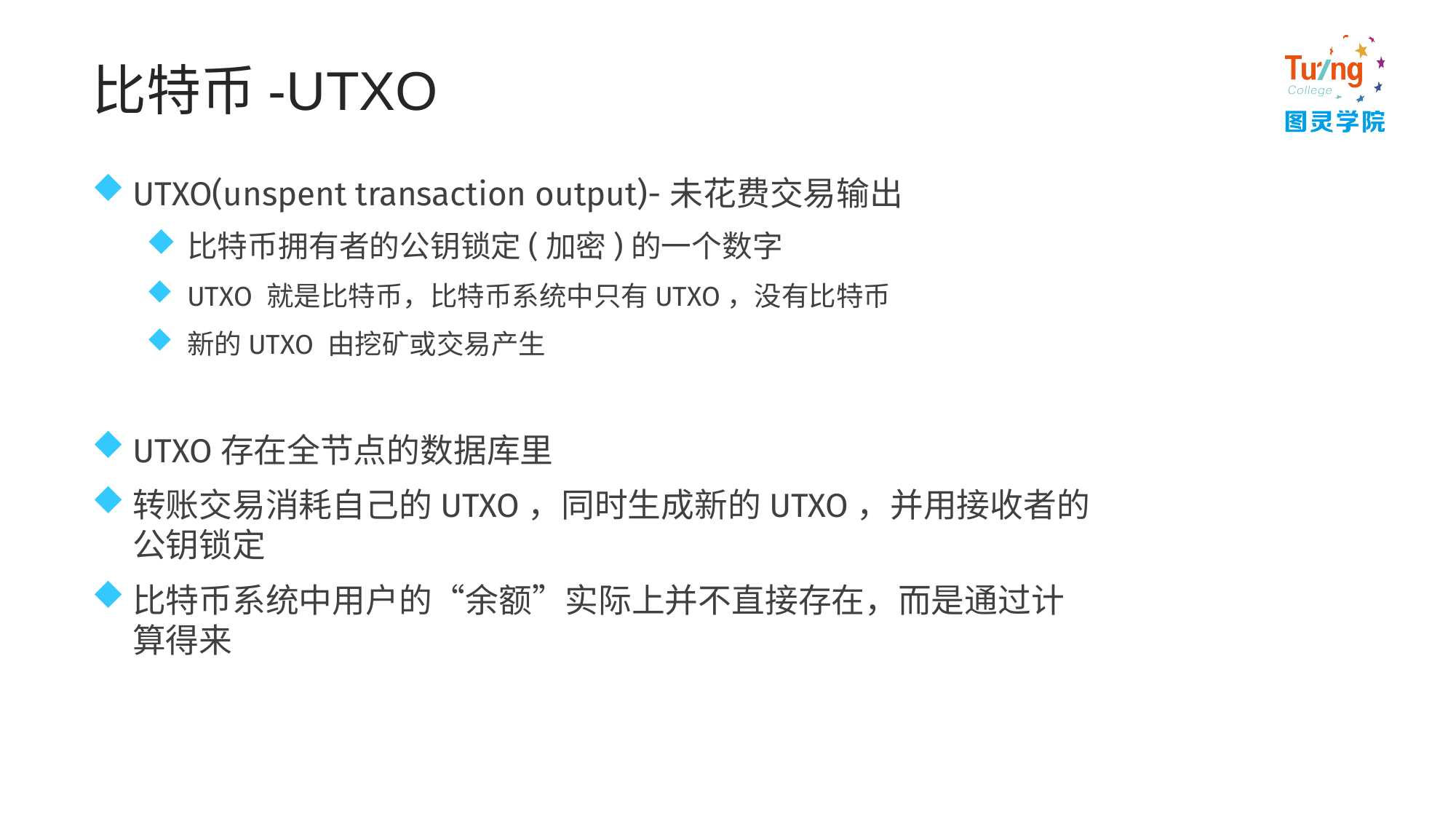

# 比特币-UTXO
UTXO(unspent transaction output)-未花费交易输出
比特币拥有者的公钥锁定(加密)的一个数字
UTXO 就是比特币，比特币系统中只有UTXO，没有比特币
新的UTXO 由挖矿或交易产生

UTXO存在全节点的数据库里
转账交易消耗自己的UTXO，同时生成新的UTXO，并用接收者的公钥锁定
比特币系统中用户的“余额”实际上并不直接存在，而是通过计算得来